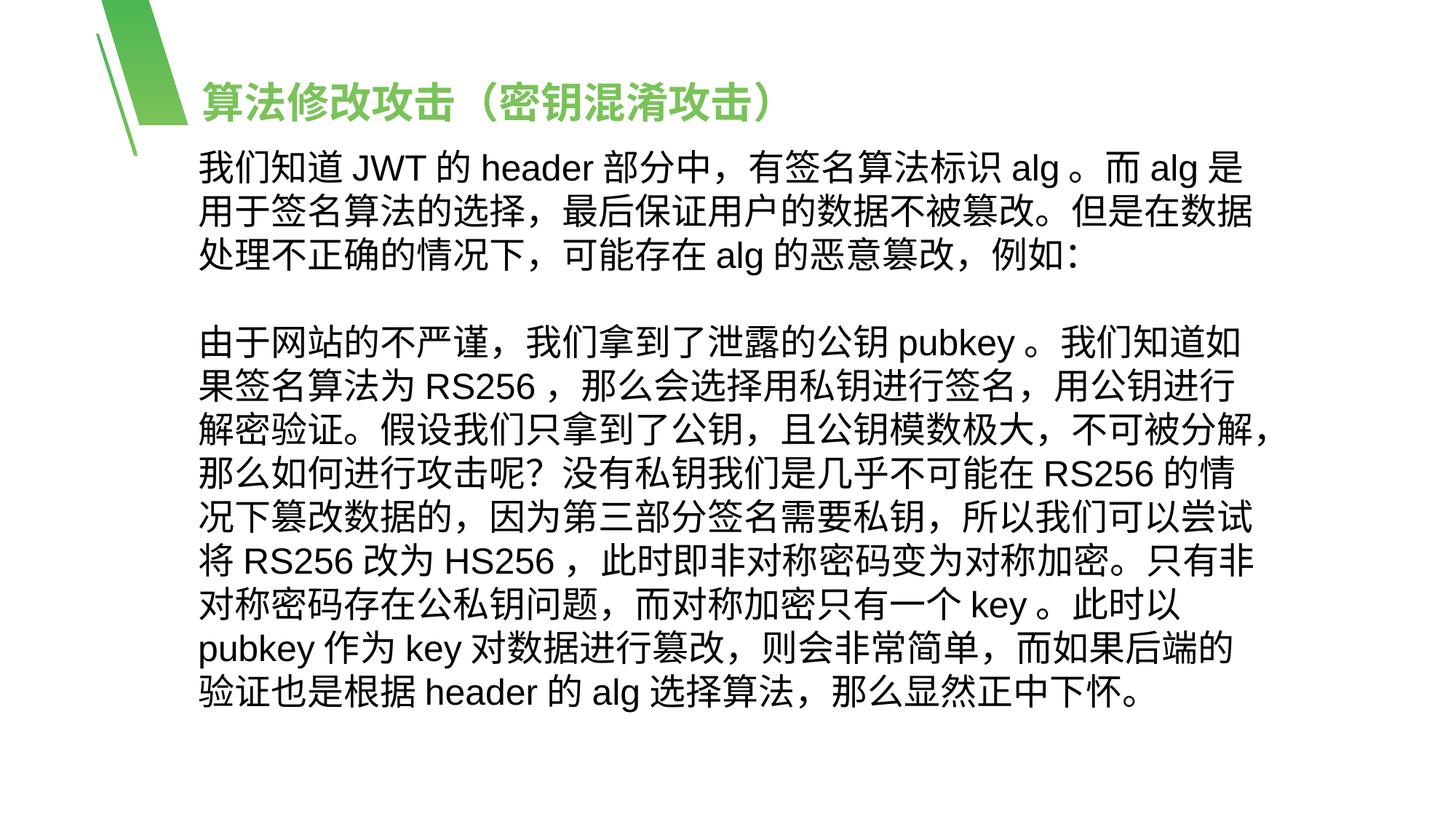

算法修改攻击（密钥混淆攻击）
我们知道JWT的header部分中，有签名算法标识alg。而alg是用于签名算法的选择，最后保证用户的数据不被篡改。但是在数据处理不正确的情况下，可能存在alg的恶意篡改，例如：

由于网站的不严谨，我们拿到了泄露的公钥pubkey。我们知道如果签名算法为RS256，那么会选择用私钥进行签名，用公钥进行解密验证。假设我们只拿到了公钥，且公钥模数极大，不可被分解，那么如何进行攻击呢？没有私钥我们是几乎不可能在RS256的情况下篡改数据的，因为第三部分签名需要私钥，所以我们可以尝试将RS256改为HS256，此时即非对称密码变为对称加密。只有非对称密码存在公私钥问题，而对称加密只有一个key。此时以pubkey作为key对数据进行篡改，则会非常简单，而如果后端的验证也是根据header的alg选择算法，那么显然正中下怀。